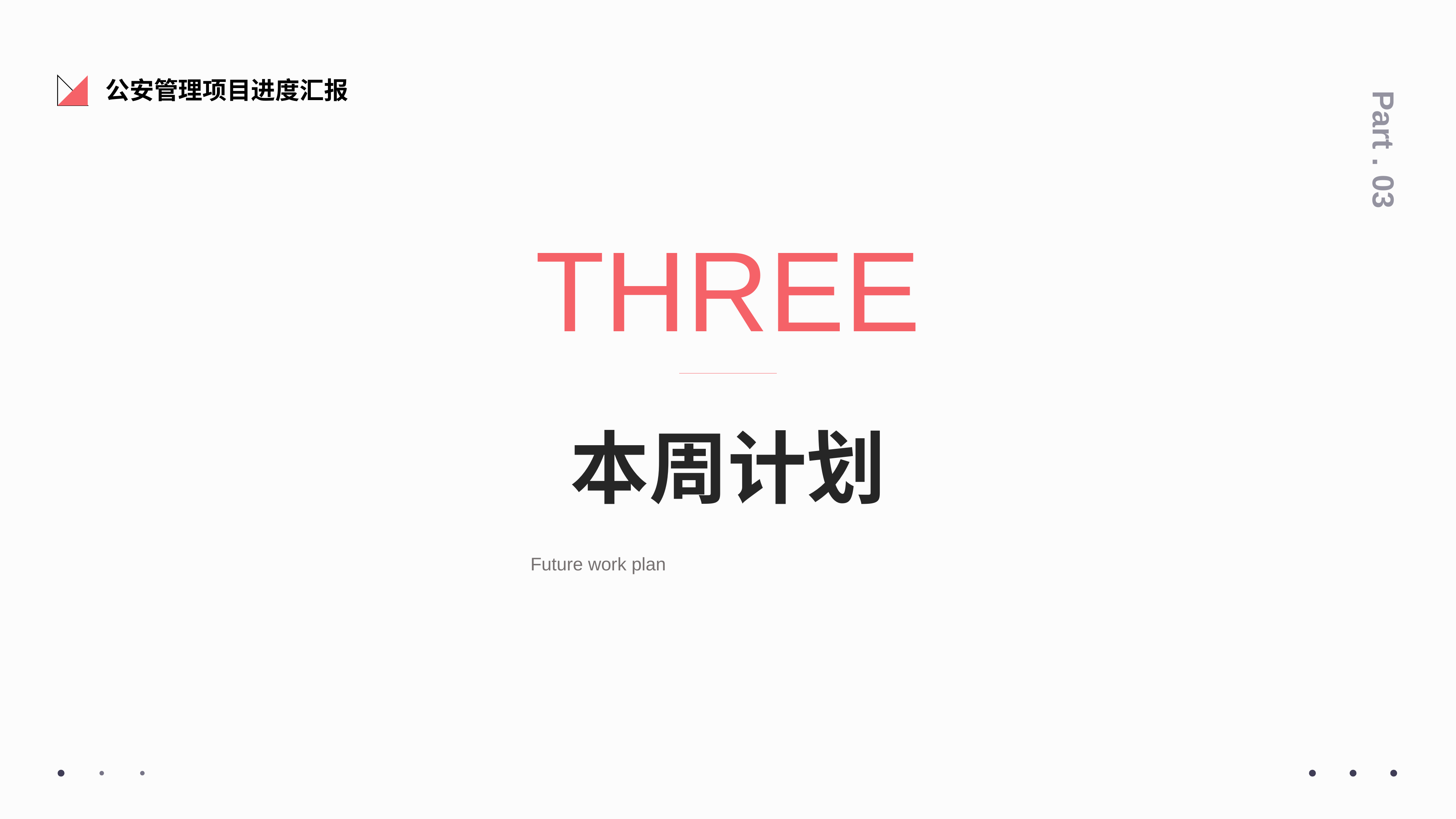

公安管理项目进度汇报
Part . 03
THREE
本周计划
Future work plan